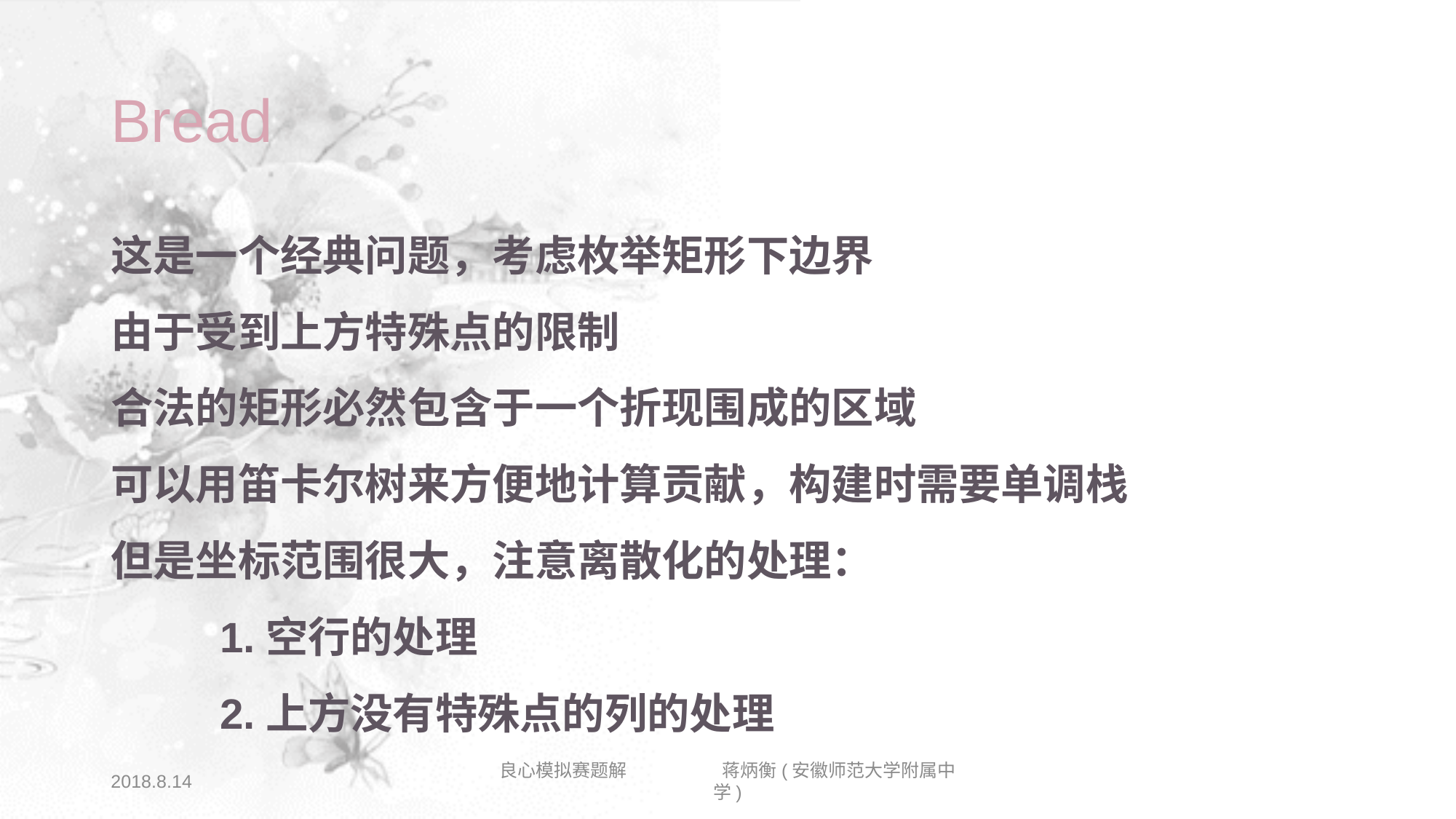

# Bread
这是一个经典问题，考虑枚举矩形下边界
由于受到上方特殊点的限制
合法的矩形必然包含于一个折现围成的区域
可以用笛卡尔树来方便地计算贡献，构建时需要单调栈
但是坐标范围很大，注意离散化的处理：
	1.空行的处理
	2.上方没有特殊点的列的处理
2018.8.14
良心模拟赛题解                 蒋炳衡(安徽师范大学附属中学)
19